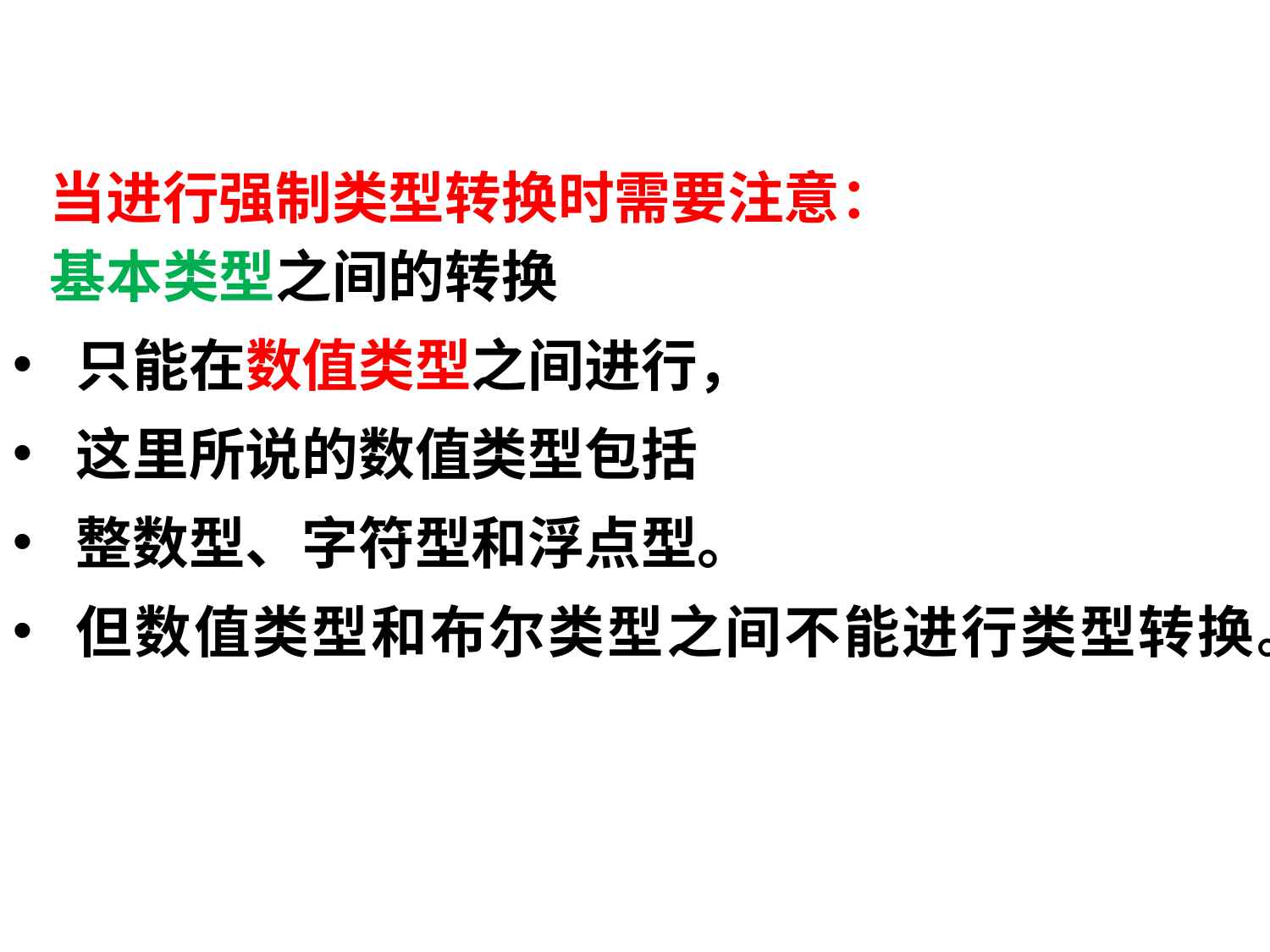

当进行强制类型转换时需要注意：
基本类型之间的转换
只能在数值类型之间进行，
这里所说的数值类型包括
整数型、字符型和浮点型。
但数值类型和布尔类型之间不能进行类型转换。